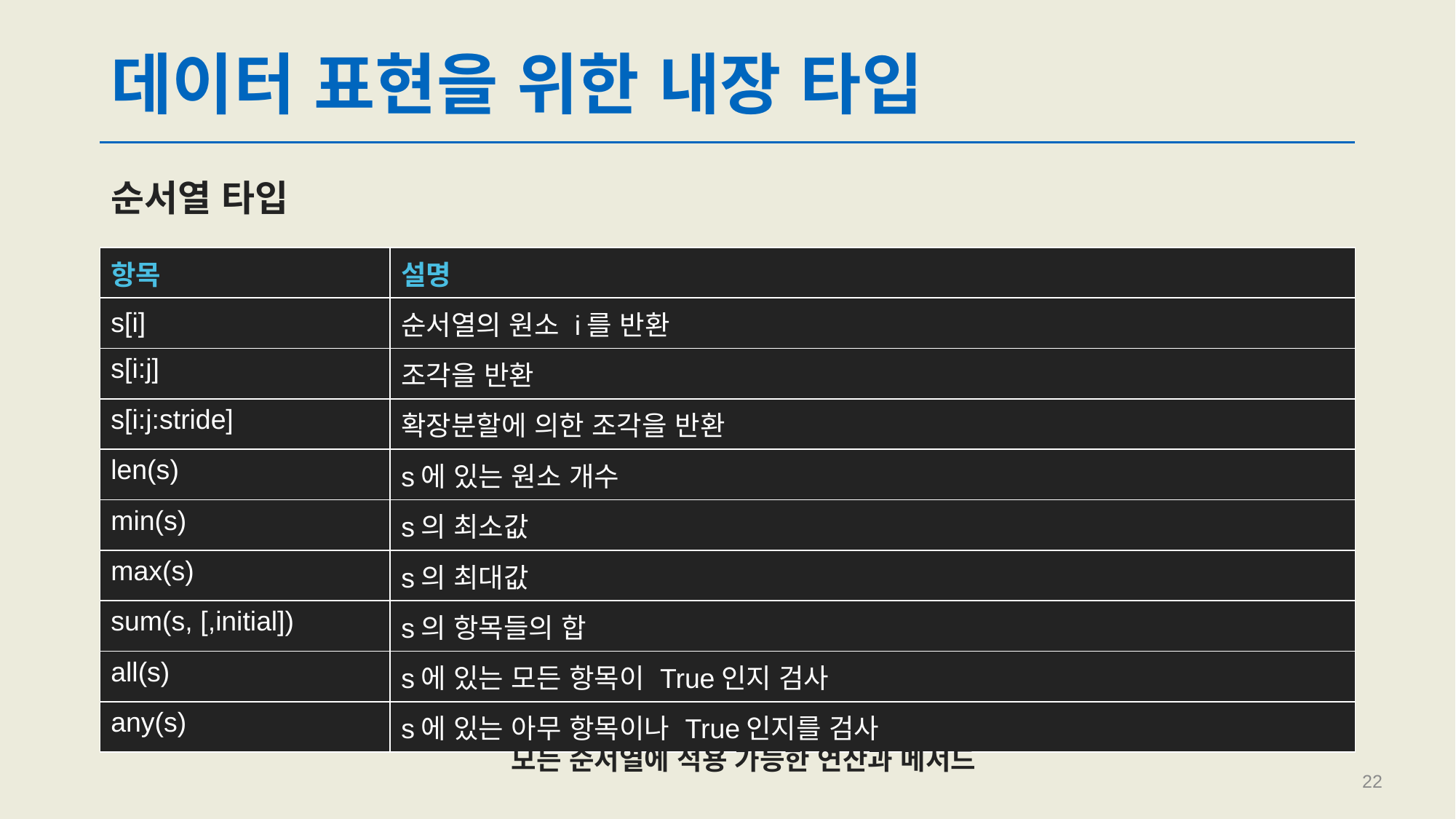

# 데이터 표현을 위한 내장 타입
순서열 타입
| 항목 | 설명 |
| --- | --- |
| s[i] | 순서열의 원소 i를 반환 |
| s[i:j] | 조각을 반환 |
| s[i:j:stride] | 확장분할에 의한 조각을 반환 |
| len(s) | s에 있는 원소 개수 |
| min(s) | s의 최소값 |
| max(s) | s의 최대값 |
| sum(s, [,initial]) | s의 항목들의 합 |
| all(s) | s에 있는 모든 항목이 True인지 검사 |
| any(s) | s에 있는 아무 항목이나 True인지를 검사 |
모든 순서열에 적용 가능한 연산과 메서드
22